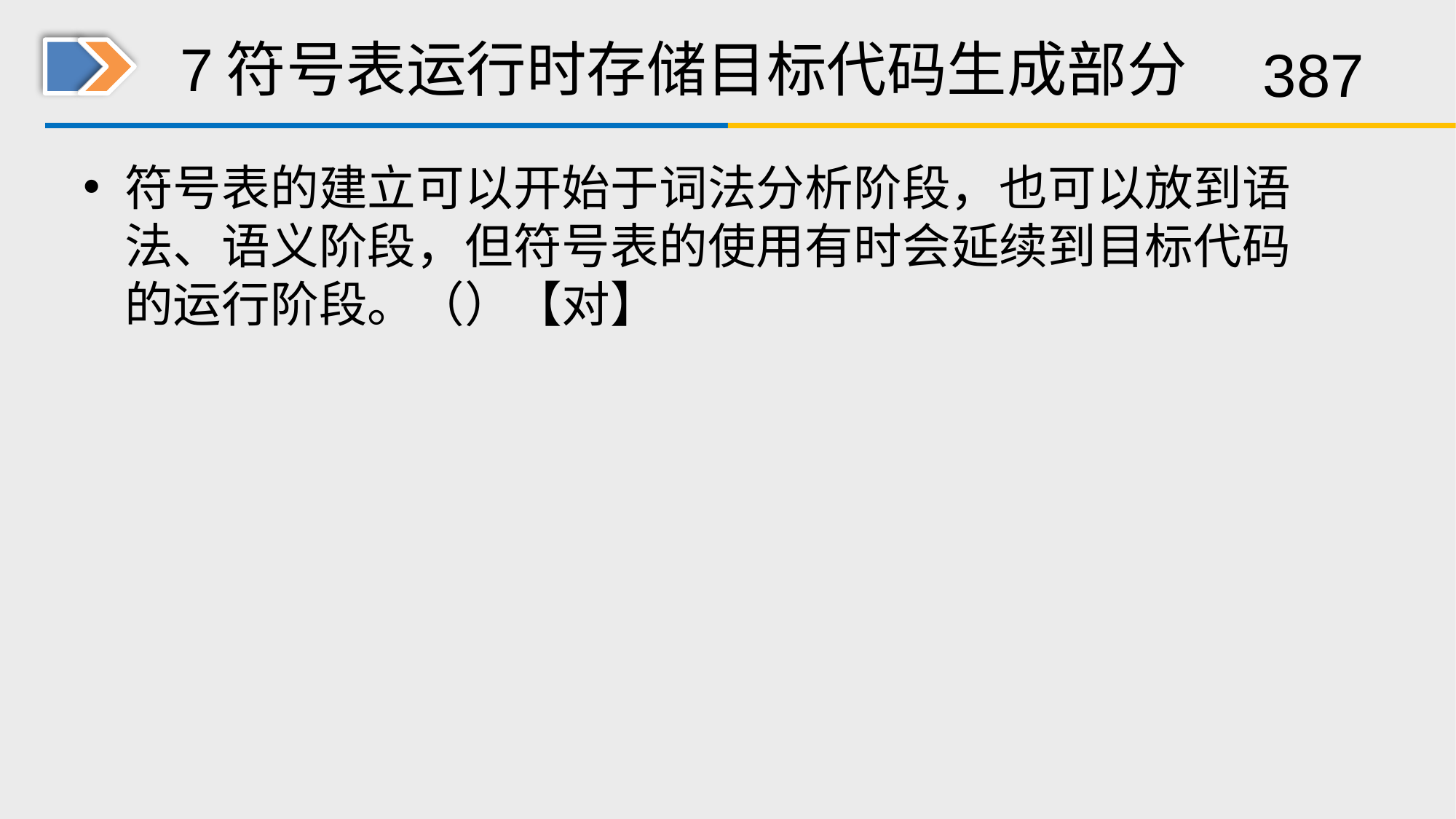

# 7符号表运行时存储目标代码生成部分
387
符号表的建立可以开始于词法分析阶段，也可以放到语法、语义阶段，但符号表的使用有时会延续到目标代码的运行阶段。（）【对】